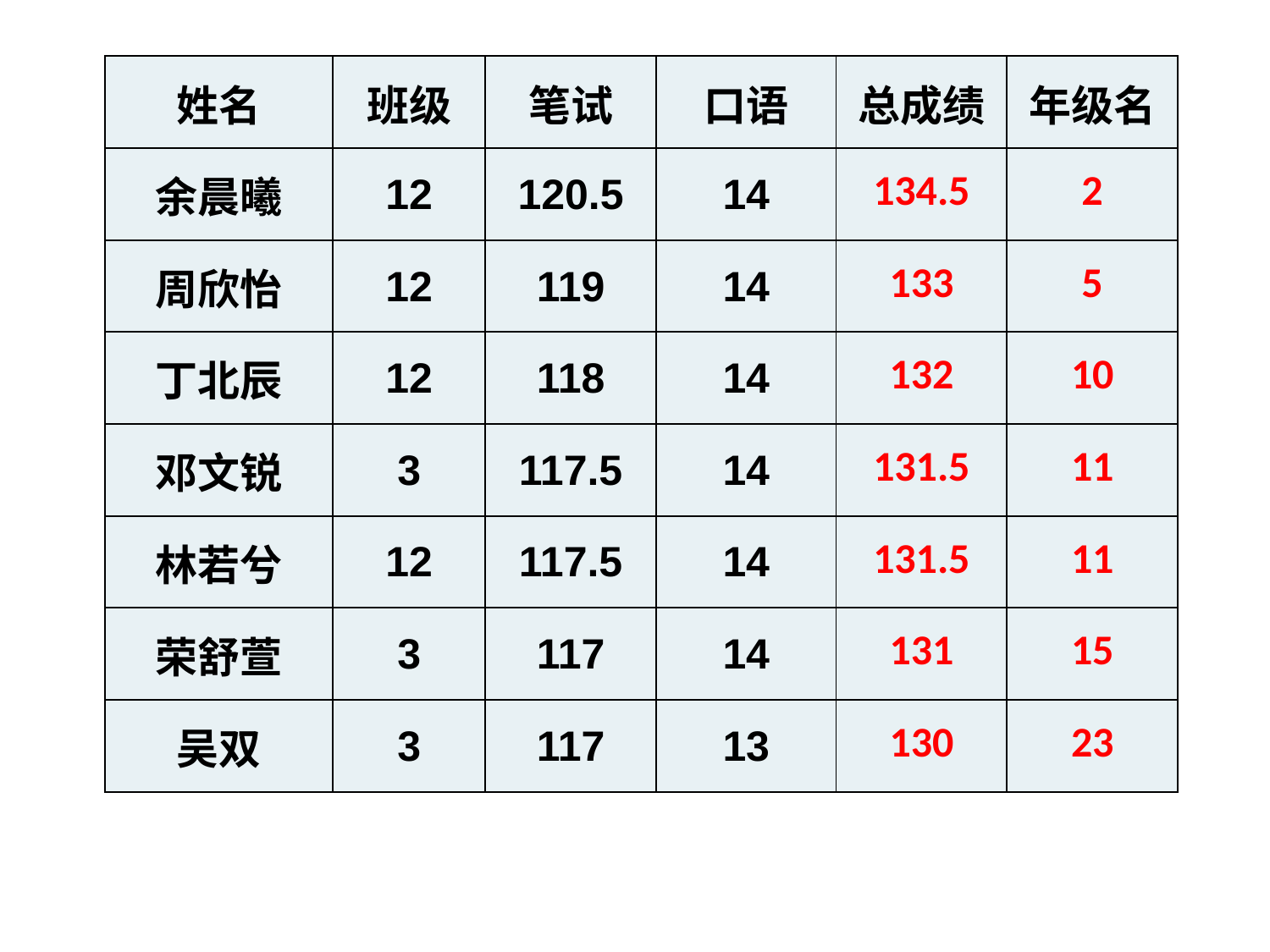

#
| 姓名 | 班级 | 笔试 | 口语 | 总成绩 | 年级名 |
| --- | --- | --- | --- | --- | --- |
| 余晨曦 | 12 | 120.5 | 14 | 134.5 | 2 |
| 周欣怡 | 12 | 119 | 14 | 133 | 5 |
| 丁北辰 | 12 | 118 | 14 | 132 | 10 |
| 邓文锐 | 3 | 117.5 | 14 | 131.5 | 11 |
| 林若兮 | 12 | 117.5 | 14 | 131.5 | 11 |
| 荣舒萱 | 3 | 117 | 14 | 131 | 15 |
| 吴双 | 3 | 117 | 13 | 130 | 23 |